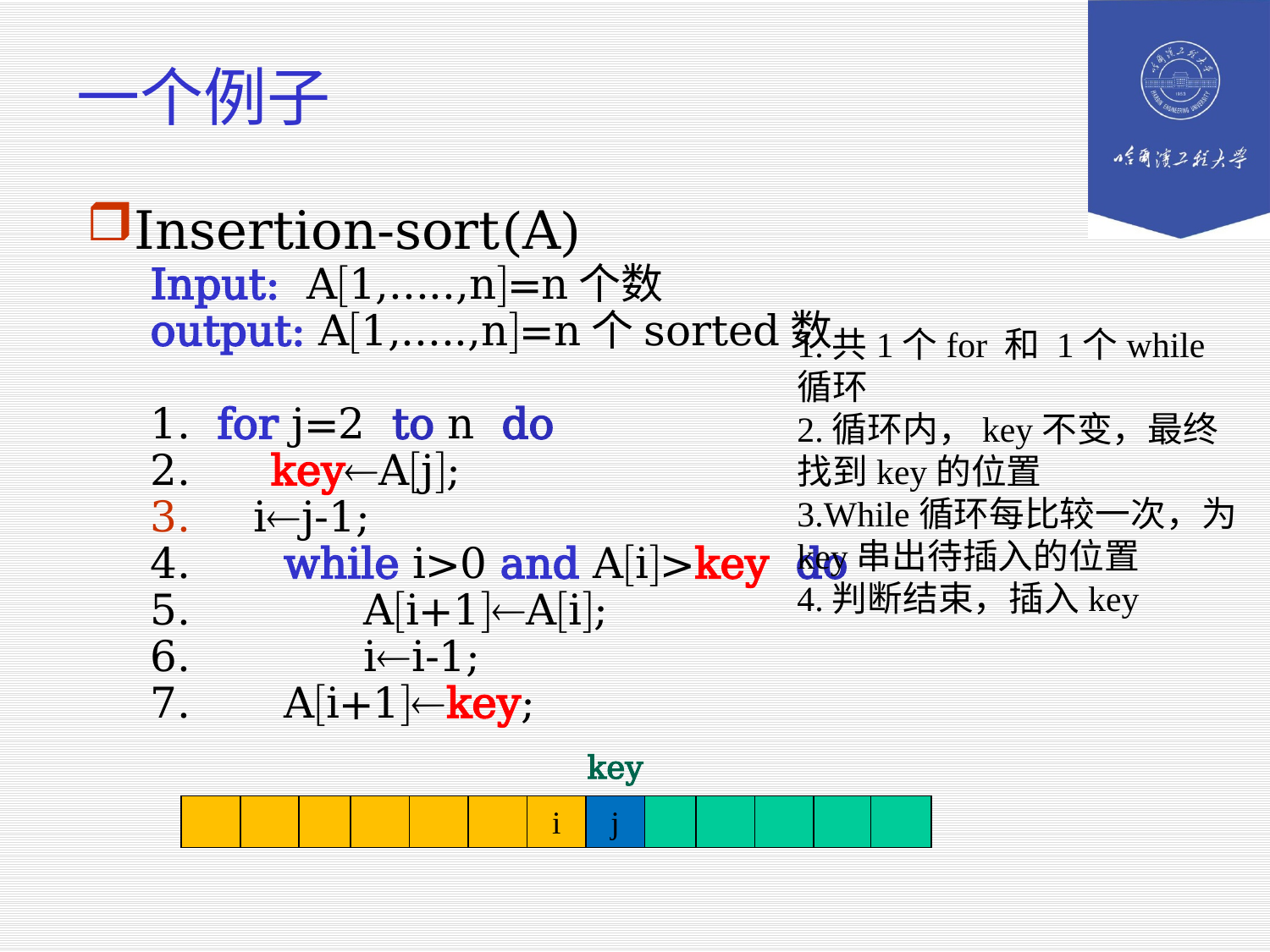

# 一个例子
Insertion-sort(A)
Input:  A[1,.....,n]=n个数
output: A[1,.....,n]=n个sorted数

1.  for j=2  to n  do
2.      key←A[j];
   i←j-1;
4.       while i>0 and A[i]>key  do
5.             A[i+1]←A[i];
6.             i←i-1;
7.       A[i+1]←key;

1.共1个for 和 1个while循环
2.循环内，key不变，最终找到key的位置
3.While循环每比较一次，为key串出待插入的位置
4.判断结束，插入key
key

i
j